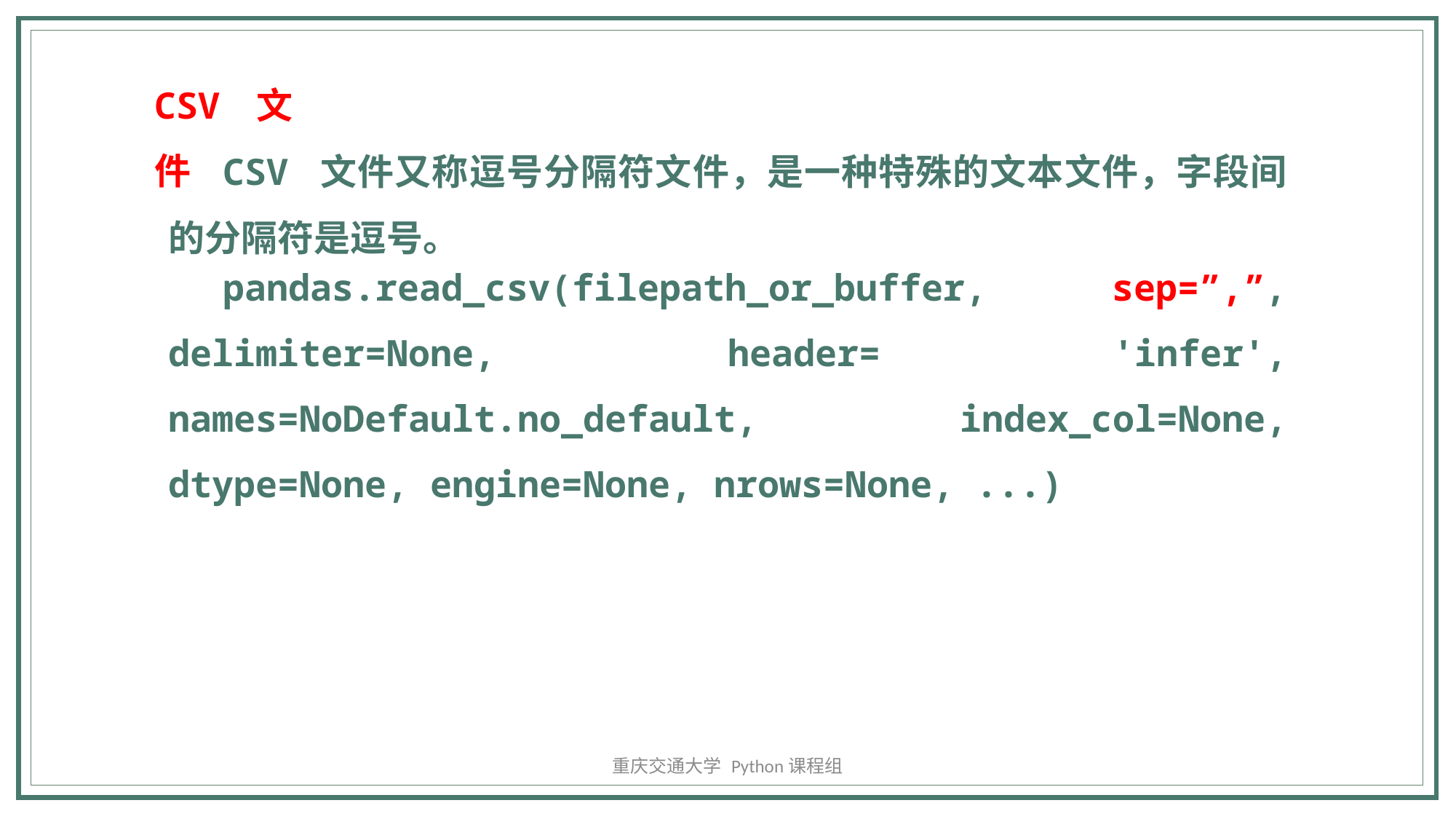

CSV文件
CSV 文件又称逗号分隔符文件，是一种特殊的文本文件，字段间的分隔符是逗号。
pandas.read_csv(filepath_or_buffer, sep=”,”, delimiter=None, header= 'infer', names=NoDefault.no_default, index_col=None, dtype=None, engine=None, nrows=None, ...)
重庆交通大学 Python课程组